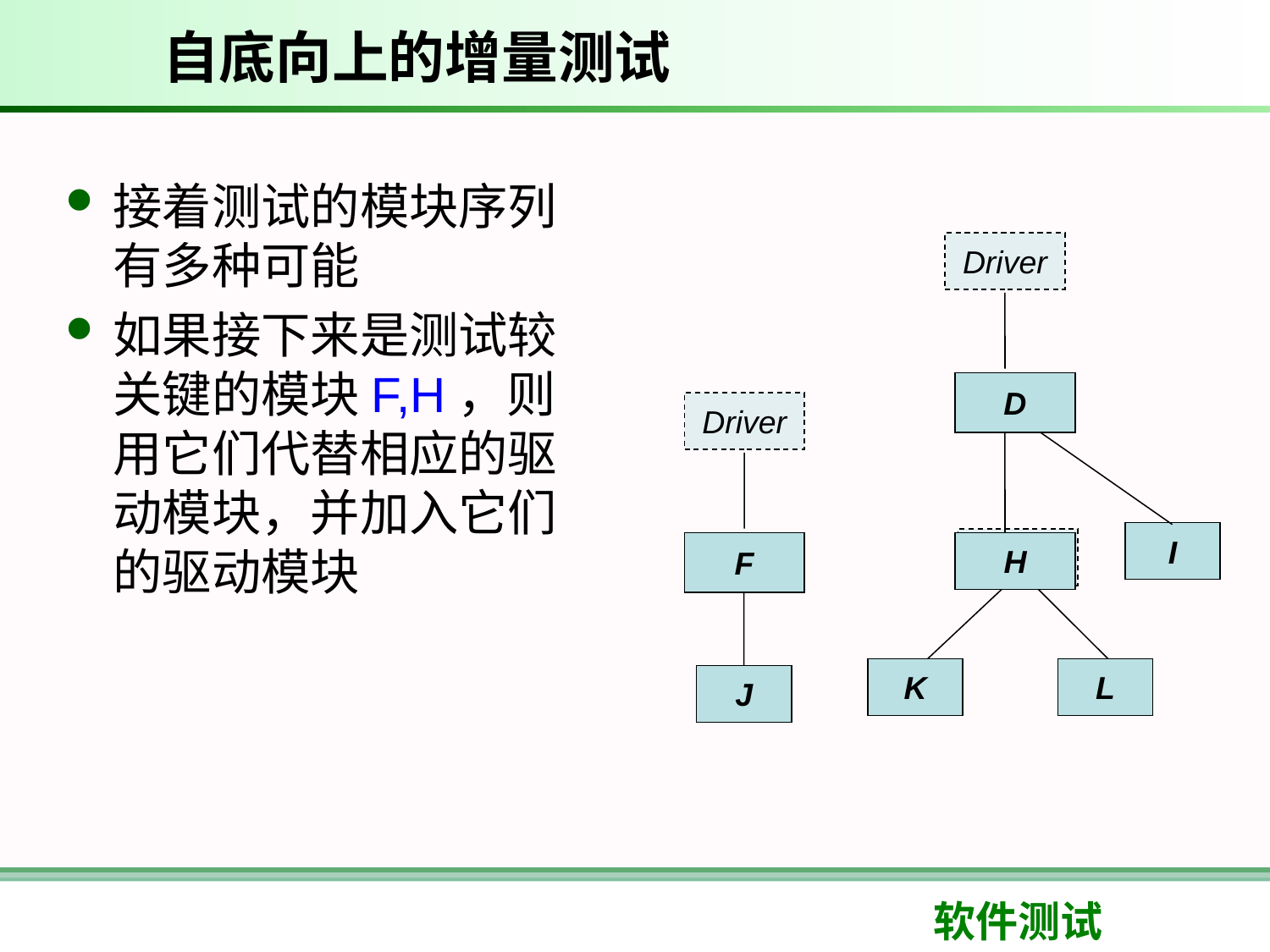

# 自底向上的增量测试
接着测试的模块序列有多种可能
如果接下来是测试较关键的模块F,H，则用它们代替相应的驱动模块，并加入它们的驱动模块
Driver

D

H
Driver

I
Driver

F
Driver

K
L
Driver

J